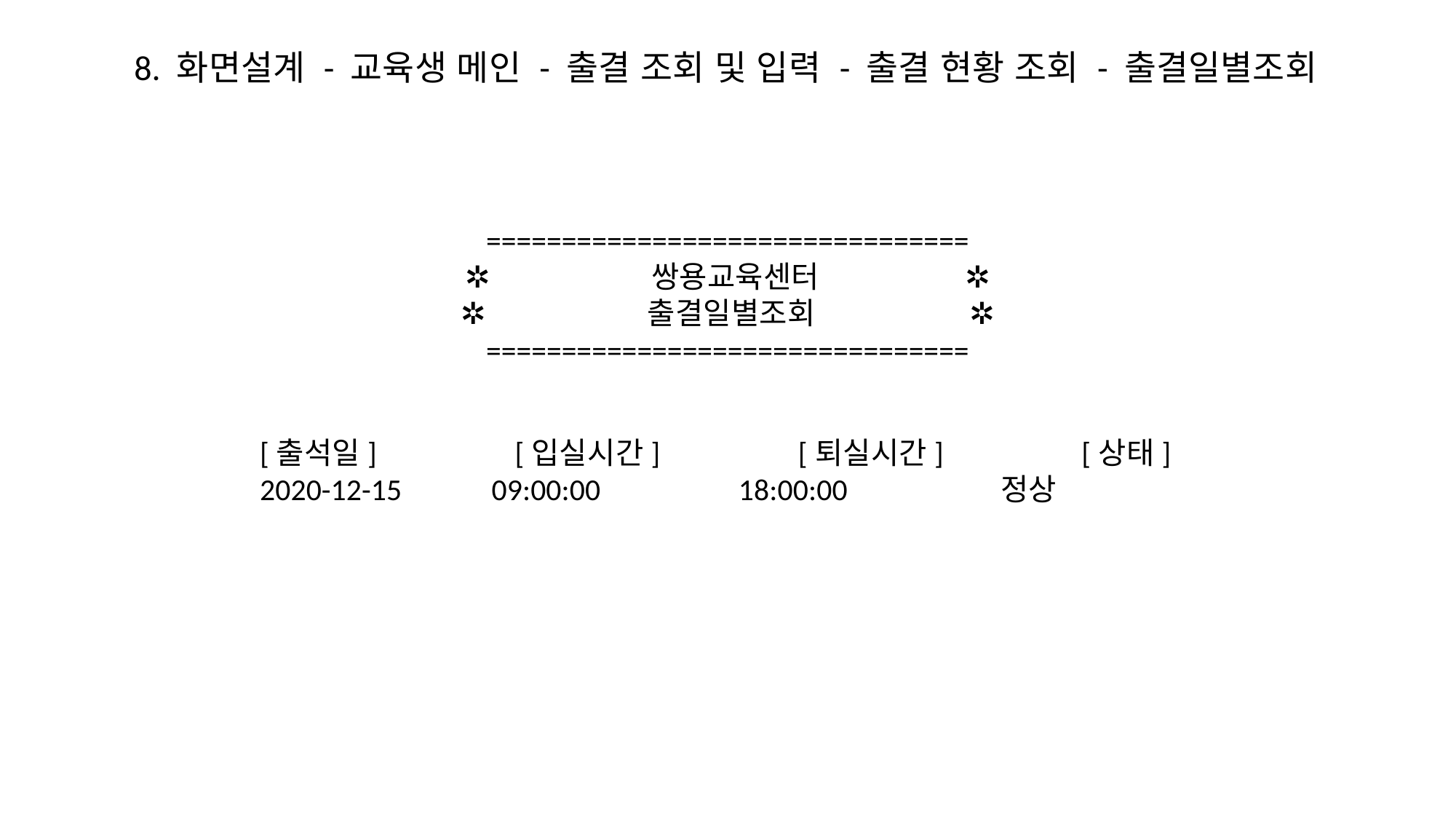

8. 화면설계 - 교육생 메인 - 출결 조회 및 입력 - 출결 현황 조회 - 출결일별조회
================================
✲                  쌍용교육센터                 ✲
✲                  출결일별조회                  ✲
================================
[출석일]                    [입실시간]                    [퇴실시간]                    [상태]
2020-12-15             09:00:00                    18:00:00                     정상